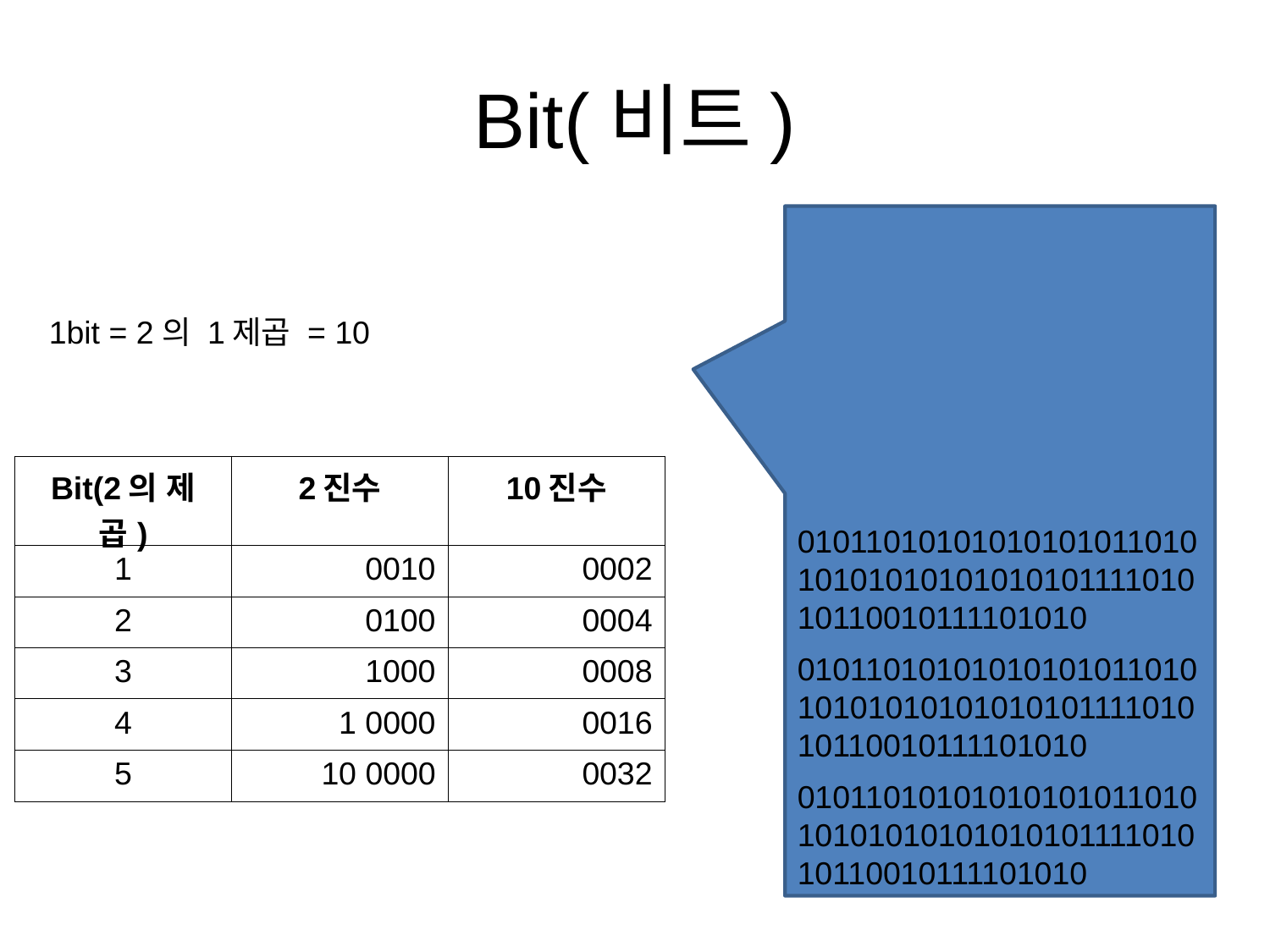

# Bit(비트)

1bit = 2의 1제곱 = 10
| Bit(2의 제곱) | 2진수 | 10진수 |
| --- | --- | --- |
| 1 | 0010 | 0002 |
| 2 | 0100 | 0004 |
| 3 | 1000 | 0008 |
| 4 | 1 0000 | 0016 |
| 5 | 10 0000 | 0032 |
010110101010101010110101010101010101010111101010110010111101010
010110101010101010110101010101010101010111101010110010111101010
010110101010101010110101010101010101010111101010110010111101010